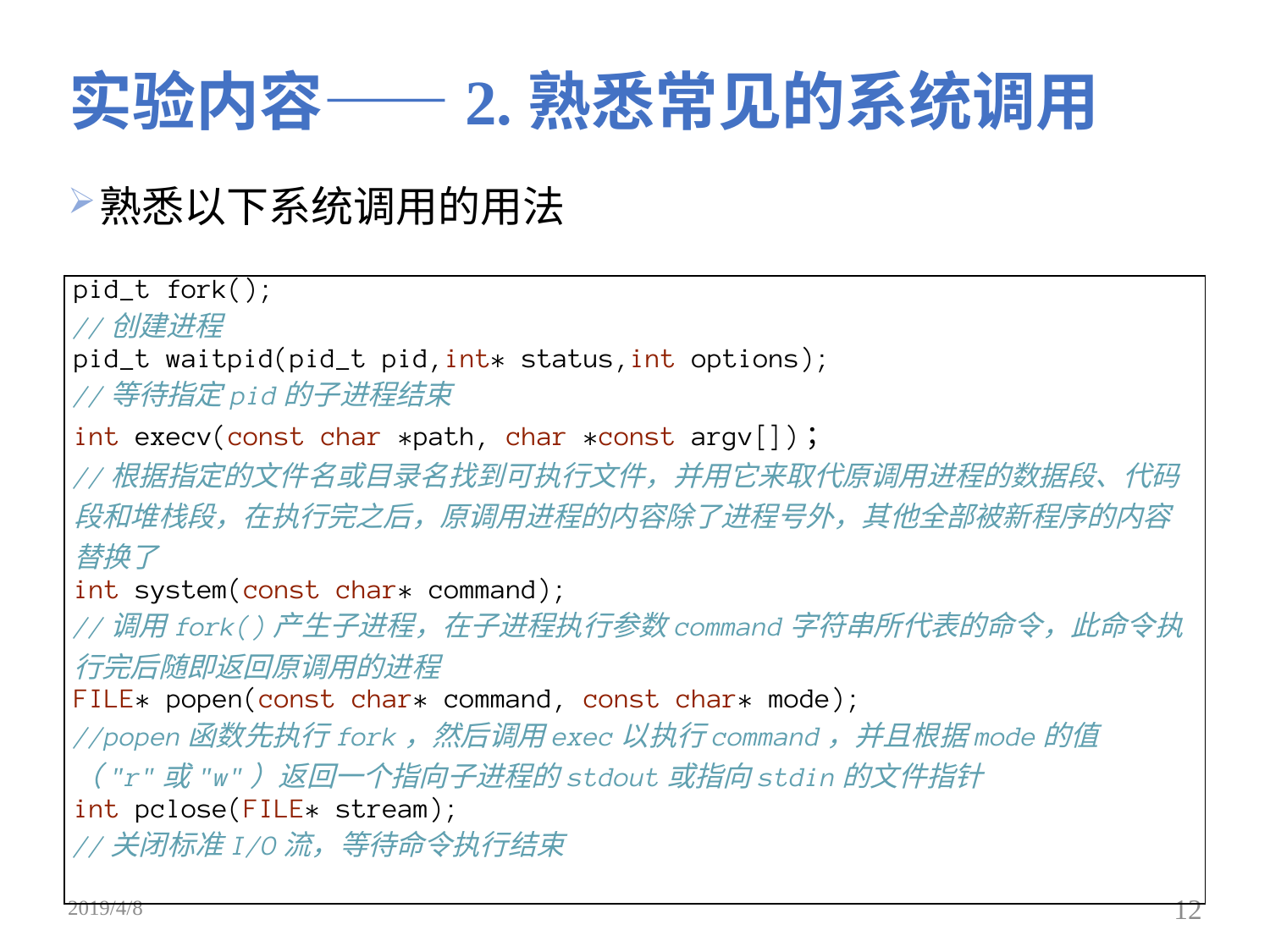

# 实验内容——2.熟悉常见的系统调用
熟悉以下系统调用的用法

| pid\_t fork(); //创建进程 pid\_t waitpid(pid\_t pid,int\* status,int options); //等待指定pid的子进程结束 int execv(const char \*path, char \*const argv[])； //根据指定的文件名或目录名找到可执行文件，并用它来取代原调用进程的数据段、代码段和堆栈段，在执行完之后，原调用进程的内容除了进程号外，其他全部被新程序的内容替换了 int system(const char\* command); //调用fork()产生子进程，在子进程执行参数command字符串所代表的命令，此命令执行完后随即返回原调用的进程 FILE\* popen(const char\* command, const char\* mode); //popen函数先执行fork，然后调用exec以执行command，并且根据mode的值（"r"或"w"）返回一个指向子进程的stdout或指向stdin的文件指针 int pclose(FILE\* stream); //关闭标准I/O流，等待命令执行结束 |
| --- |
2019/4/8
12